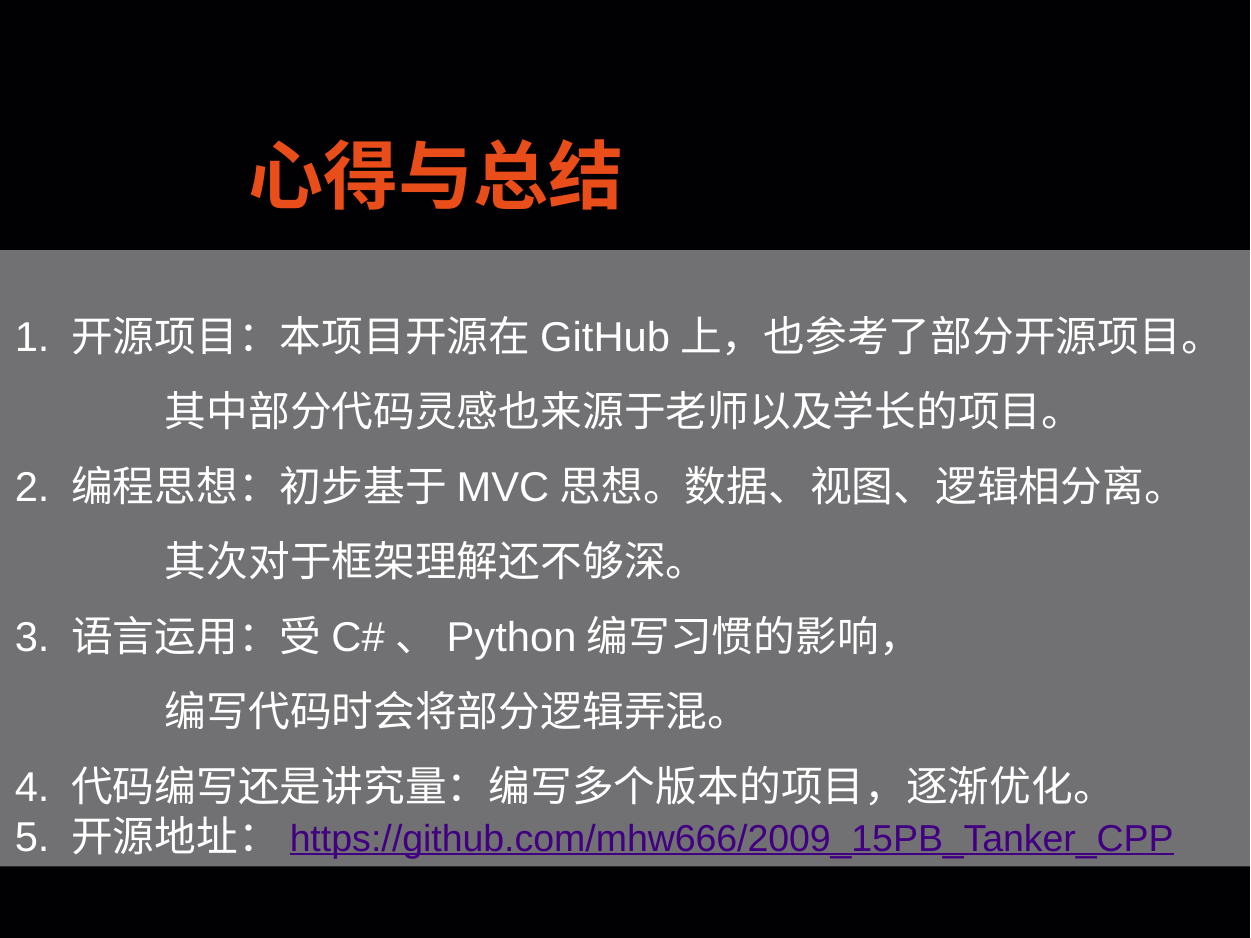

心得与总结
1. 开源项目：本项目开源在GitHub上，也参考了部分开源项目。
	其中部分代码灵感也来源于老师以及学长的项目。
2. 编程思想：初步基于MVC思想。数据、视图、逻辑相分离。
	其次对于框架理解还不够深。
3. 语言运用：受C#、Python编写习惯的影响，
	编写代码时会将部分逻辑弄混。
4. 代码编写还是讲究量：编写多个版本的项目，逐渐优化。
5. 开源地址：https://github.com/mhw666/2009_15PB_Tanker_CPP